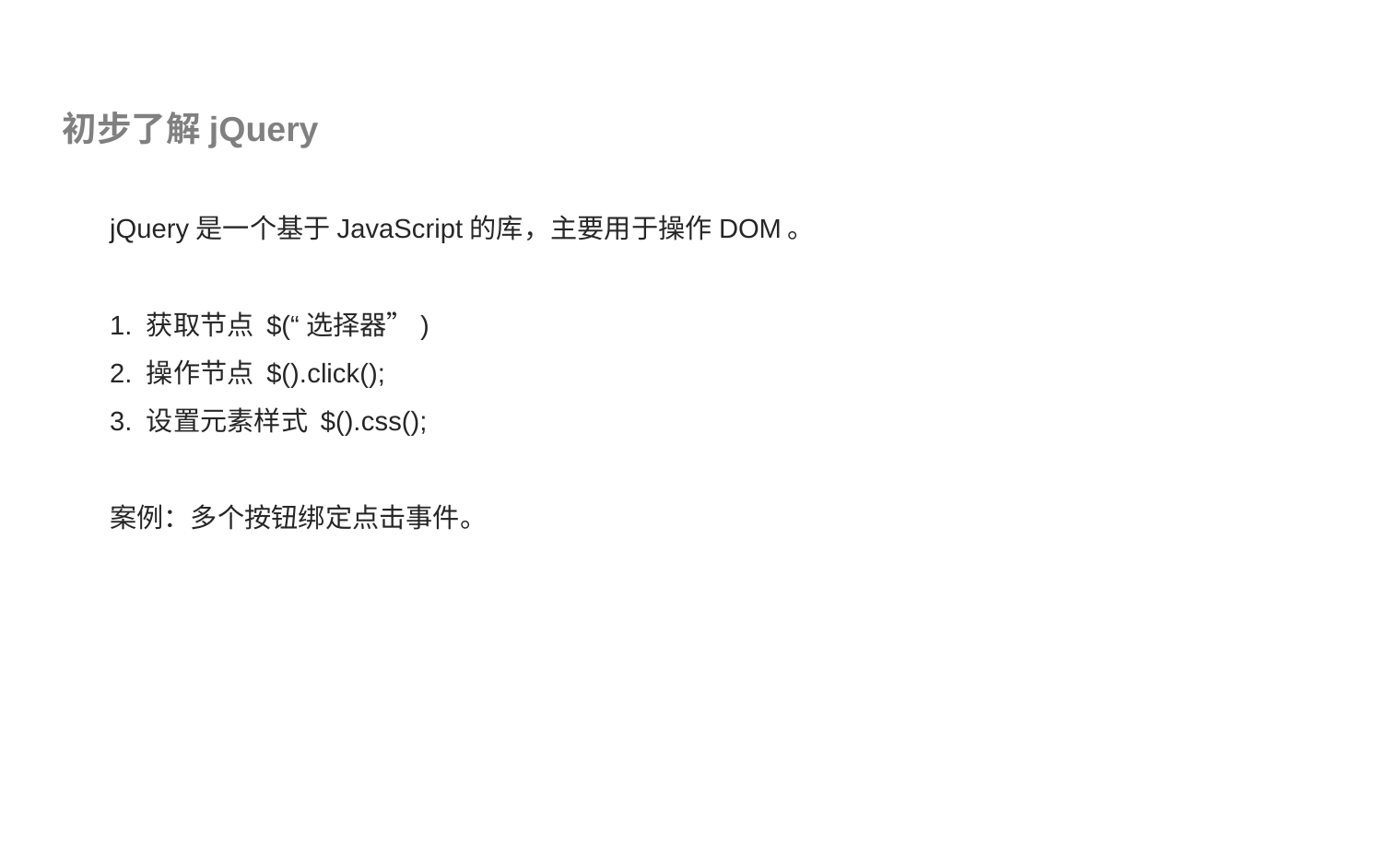

初步了解jQuery
jQuery是一个基于JavaScript的库，主要用于操作DOM。

1. 获取节点 $(“选择器”)
2. 操作节点 $().click();
3. 设置元素样式 $().css();

案例：多个按钮绑定点击事件。